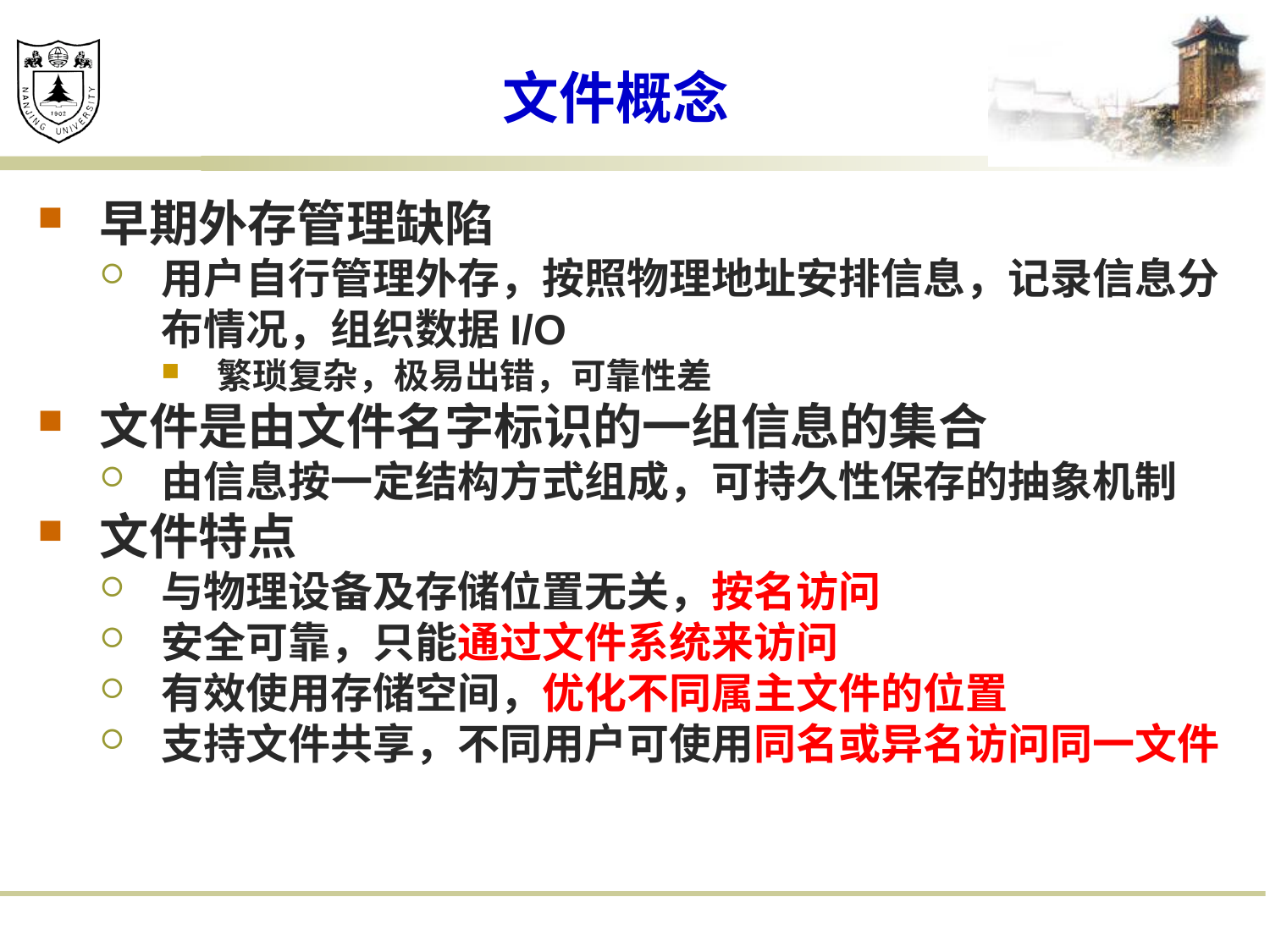

# 文件概念
早期外存管理缺陷
用户自行管理外存，按照物理地址安排信息，记录信息分布情况，组织数据I/O
繁琐复杂，极易出错，可靠性差
文件是由文件名字标识的一组信息的集合
由信息按一定结构方式组成，可持久性保存的抽象机制
文件特点
与物理设备及存储位置无关，按名访问
安全可靠，只能通过文件系统来访问
有效使用存储空间，优化不同属主文件的位置
支持文件共享，不同用户可使用同名或异名访问同一文件